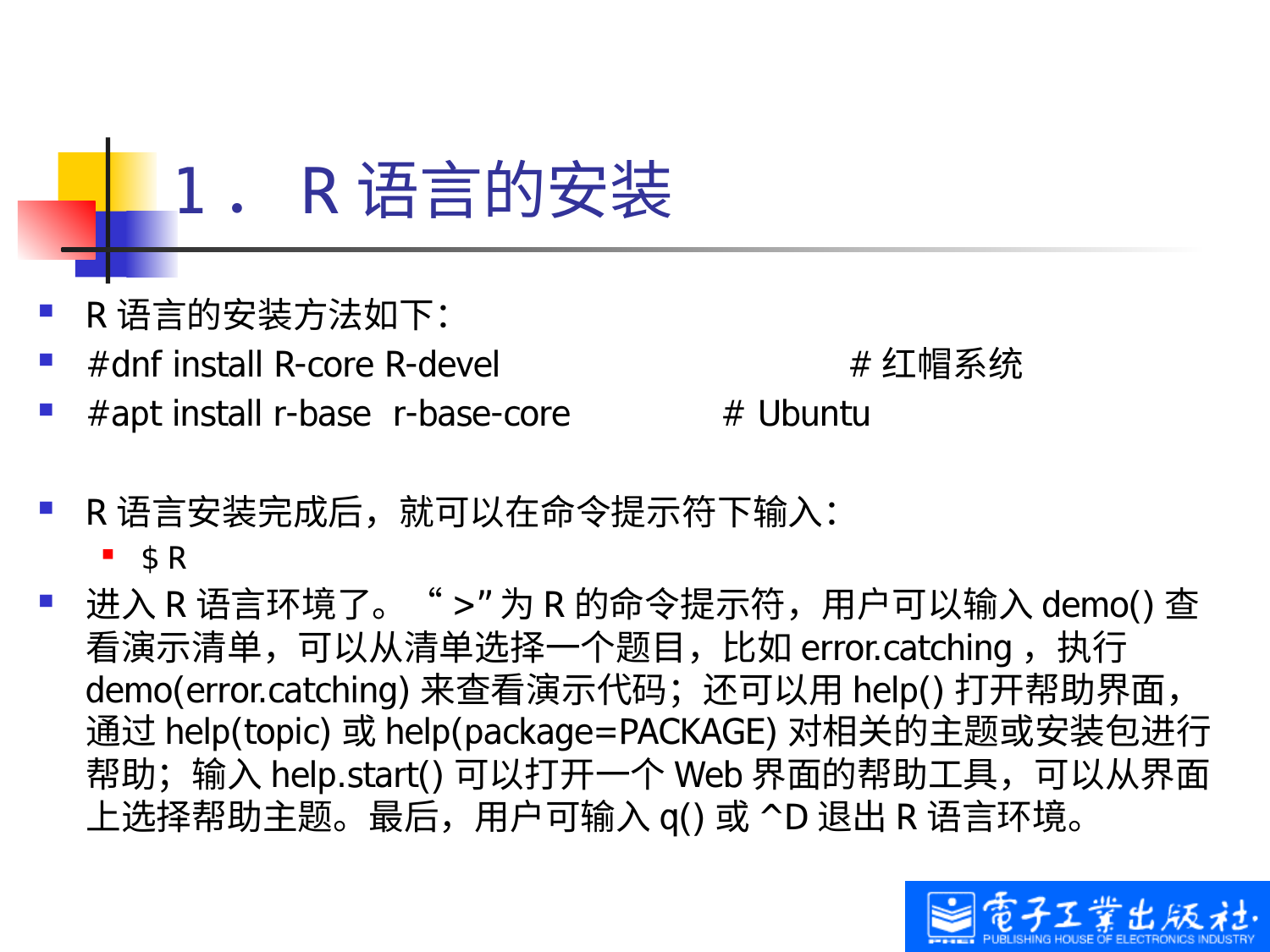

# 1．R语言的安装
R语言的安装方法如下：
#dnf install R-core R-devel			#红帽系统
#apt install r-base  r-base-core		# Ubuntu

R语言安装完成后，就可以在命令提示符下输入：
$ R
进入R语言环境了。“>”为R的命令提示符，用户可以输入demo()查看演示清单，可以从清单选择一个题目，比如error.catching，执行demo(error.catching)来查看演示代码；还可以用help()打开帮助界面，通过help(topic)或help(package=PACKAGE)对相关的主题或安装包进行帮助；输入help.start()可以打开一个Web界面的帮助工具，可以从界面上选择帮助主题。最后，用户可输入q()或^D退出R语言环境。